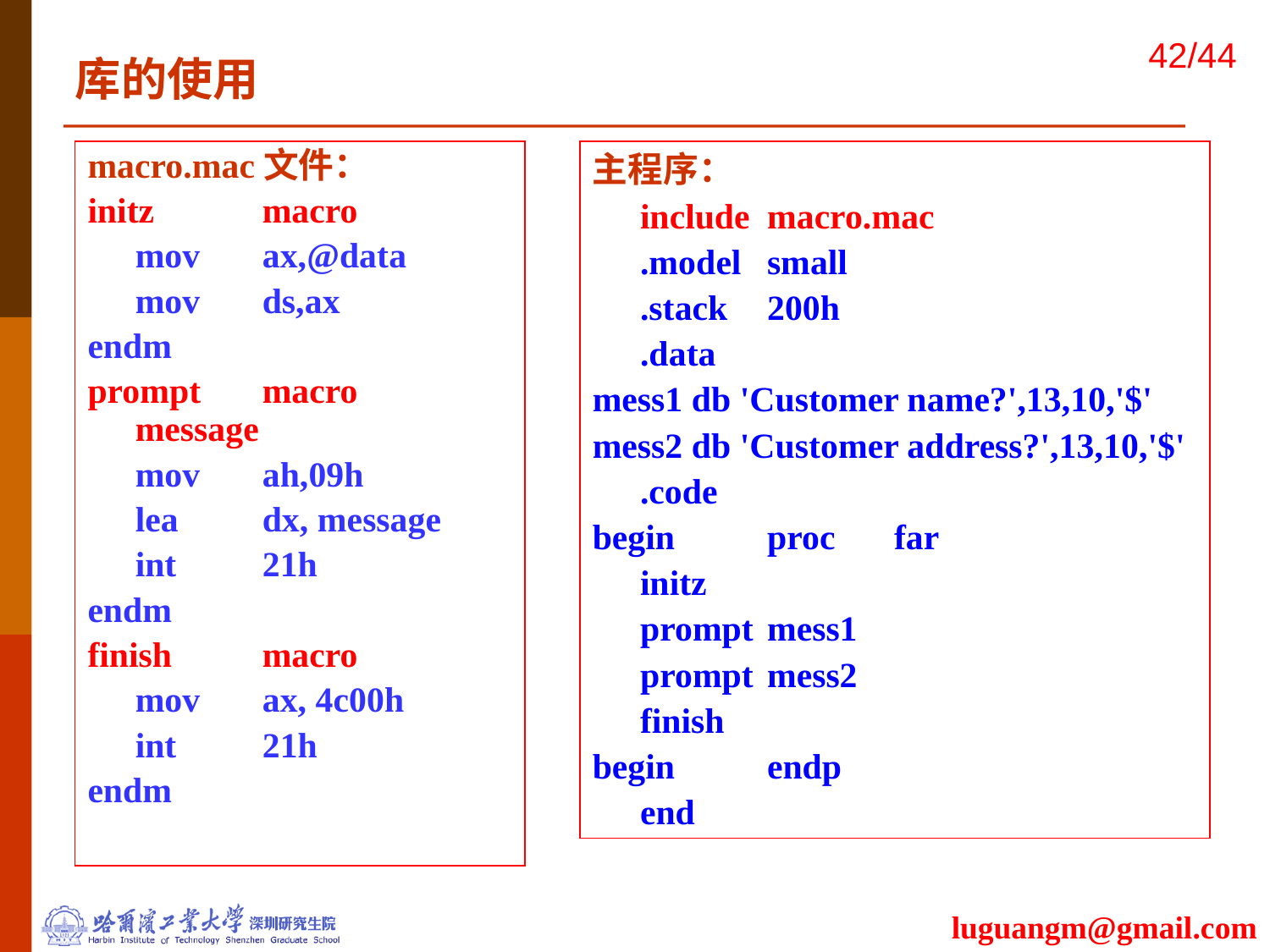

库的使用
主程序：
	include	macro.mac
	.model	small
	.stack	200h
	.data
mess1 db 'Customer name?',13,10,'$'
mess2 db 'Customer address?',13,10,'$'
	.code
begin	proc	far
	initz
	prompt	mess1
	prompt	mess2
	finish
begin	endp
	end
macro.mac文件：
initz	macro
	mov	ax,@data
	mov	ds,ax
endm
prompt	macro	message
	mov	ah,09h
	lea	dx, message
	int	21h
endm
finish	macro
	mov	ax, 4c00h
	int	21h
endm